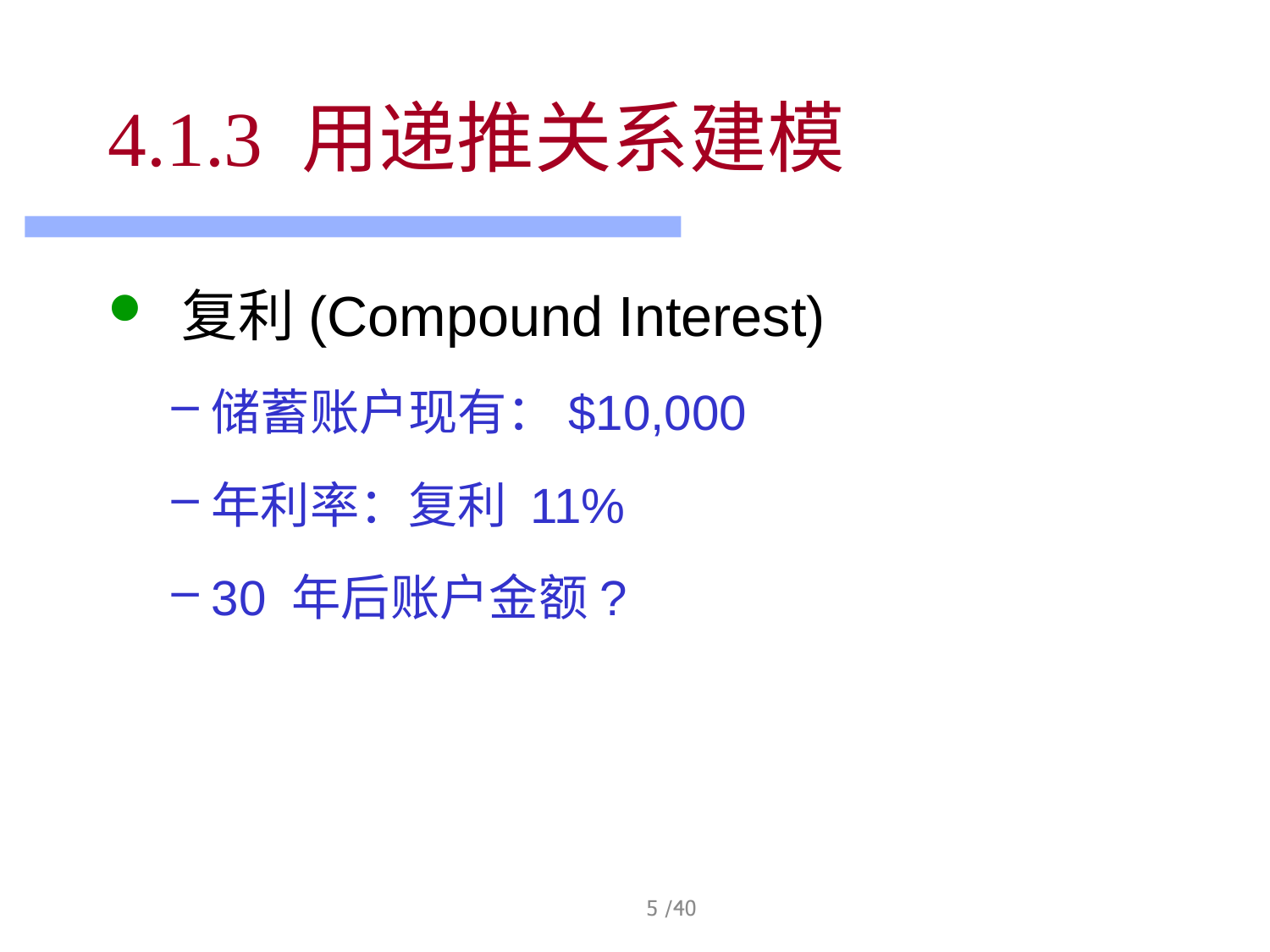

# 4.1.3 用递推关系建模
 复利(Compound Interest)
储蓄账户现有：$10,000
年利率：复利 11%
30 年后账户金额?
5
/40